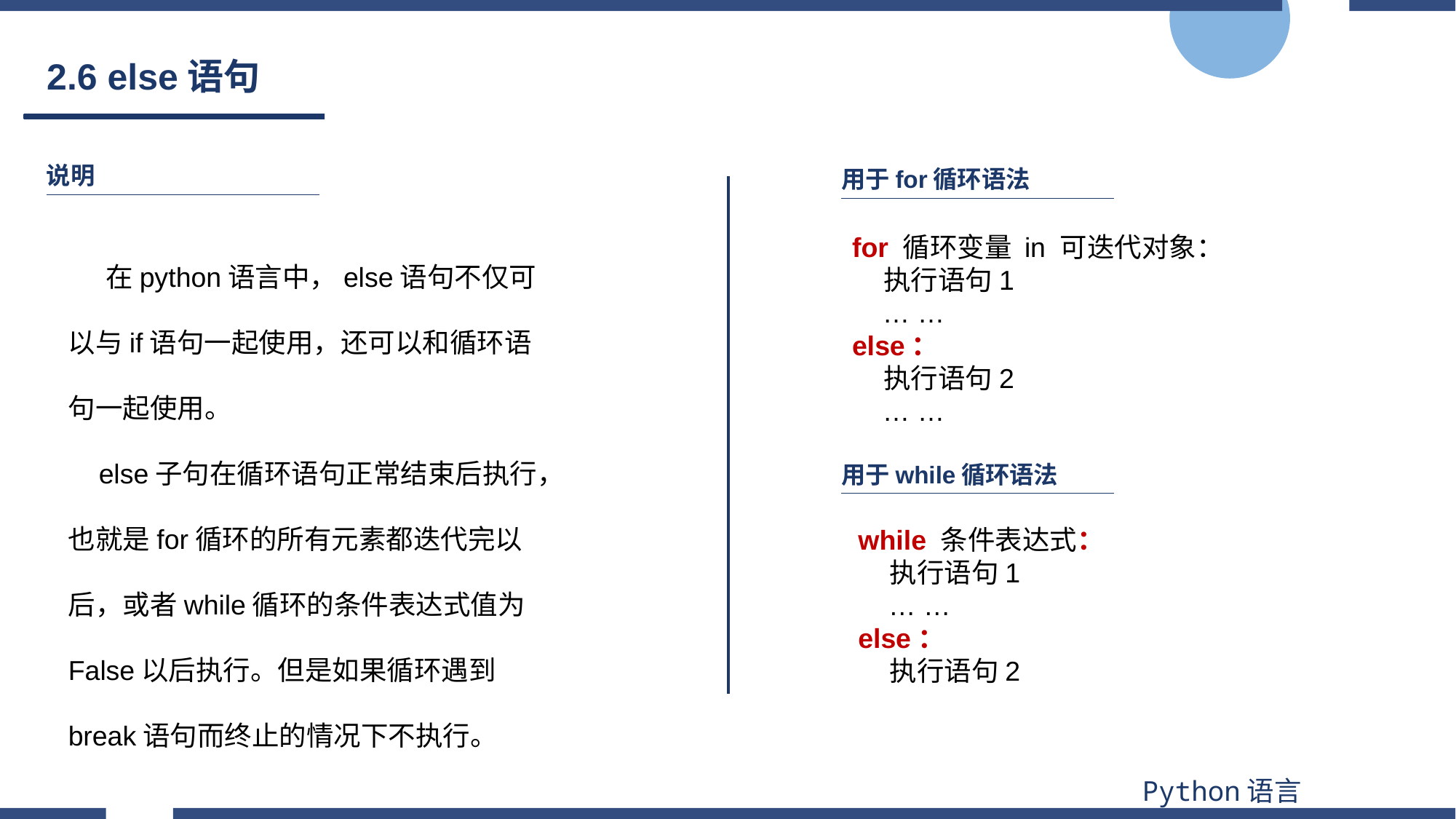

# 2.6 else语句
说明
用于for循环语法
     在python语言中，else语句不仅可以与if语句一起使用，还可以和循环语句一起使用。
    else子句在循环语句正常结束后执行，也就是for循环的所有元素都迭代完以后，或者while循环的条件表达式值为False以后执行。但是如果循环遇到break语句而终止的情况下不执行。
for 循环变量 in 可迭代对象：
    执行语句1
    … …
else：
    执行语句2
    … …
用于while循环语法
while 条件表达式：
    执行语句1
    … …
else：
    执行语句2